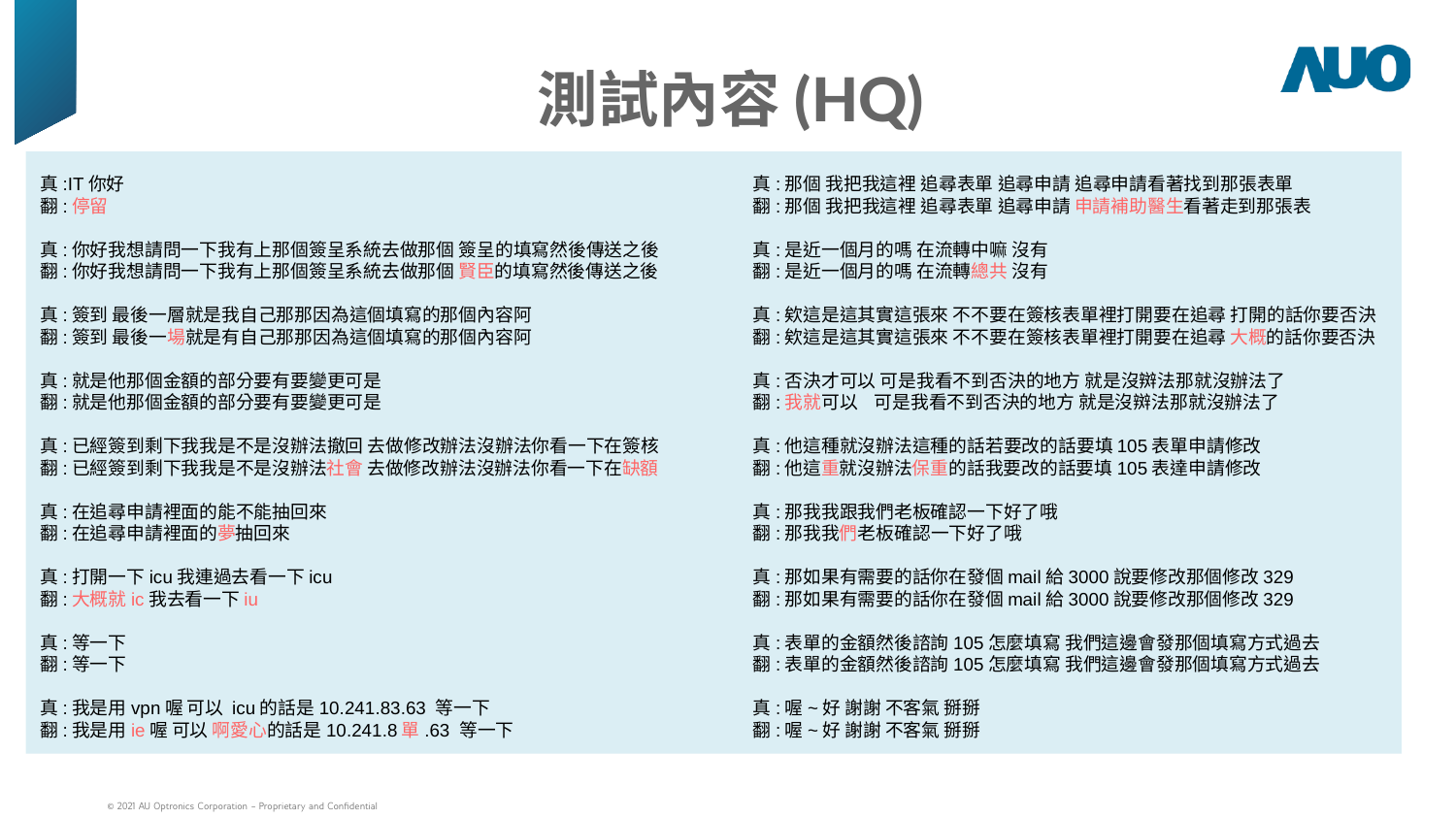

測試內容(HQ)

真:那個 我把我這裡 追尋表單 追尋申請 追尋申請看著找到那張表單
翻:那個 我把我這裡 追尋表單 追尋申請 申請補助醫生看著走到那張表

真:是近一個月的嗎 在流轉中嘛 沒有
翻:是近一個月的嗎 在流轉總共 沒有

真:欸這是這其實這張來 不不要在簽核表單裡打開要在追尋 打開的話你要否決
翻:欸這是這其實這張來 不不要在簽核表單裡打開要在追尋 大概的話你要否決

真:否決才可以 可是我看不到否決的地方 就是沒辬法那就沒辦法了
翻:我就可以    可是我看不到否決的地方 就是沒辬法那就沒辦法了

真:他這種就沒辦法這種的話若要改的話要填105表單申請修改
翻:他這重就沒辦法保重的話我要改的話要填105表達申請修改

真:那我我跟我們老板確認一下好了哦
翻:那我我們老板確認一下好了哦

真:那如果有需要的話你在發個mail給3000說要修改那個修改329
翻:那如果有需要的話你在發個mail給3000說要修改那個修改329

真:表單的金額然後諮詢105怎麼填寫 我們這邊會發那個填寫方式過去
翻:表單的金額然後諮詢105怎麼填寫 我們這邊會發那個填寫方式過去

真:喔~好 謝謝 不客氣 掰掰
翻:喔~好 謝謝 不客氣 掰掰
真:IT你好
翻:停留

真:你好我想請問一下我有上那個簽呈系統去做那個 簽呈的填寫然後傳送之後
翻:你好我想請問一下我有上那個簽呈系統去做那個 賢臣的填寫然後傳送之後

真:簽到 最後一層就是我自己那那因為這個填寫的那個內容阿
翻:簽到 最後一場就是有自己那那因為這個填寫的那個內容阿

真:就是他那個金額的部分要有要變更可是
翻:就是他那個金額的部分要有要變更可是

真:已經簽到剩下我我是不是沒辦法撤回 去做修改辦法沒辦法你看一下在簽核
翻:已經簽到剩下我我是不是沒辦法社會 去做修改辦法沒辦法你看一下在缺額

真:在追尋申請裡面的能不能抽回來
翻:在追尋申請裡面的夢抽回來

真:打開一下icu我連過去看一下icu
翻:大概就ic我去看一下iu

真:等一下
翻:等一下

真:我是用vpn喔 可以 icu的話是10.241.83.63 等一下
翻:我是用ie喔 可以 啊愛心的話是10.241.8單.63 等一下